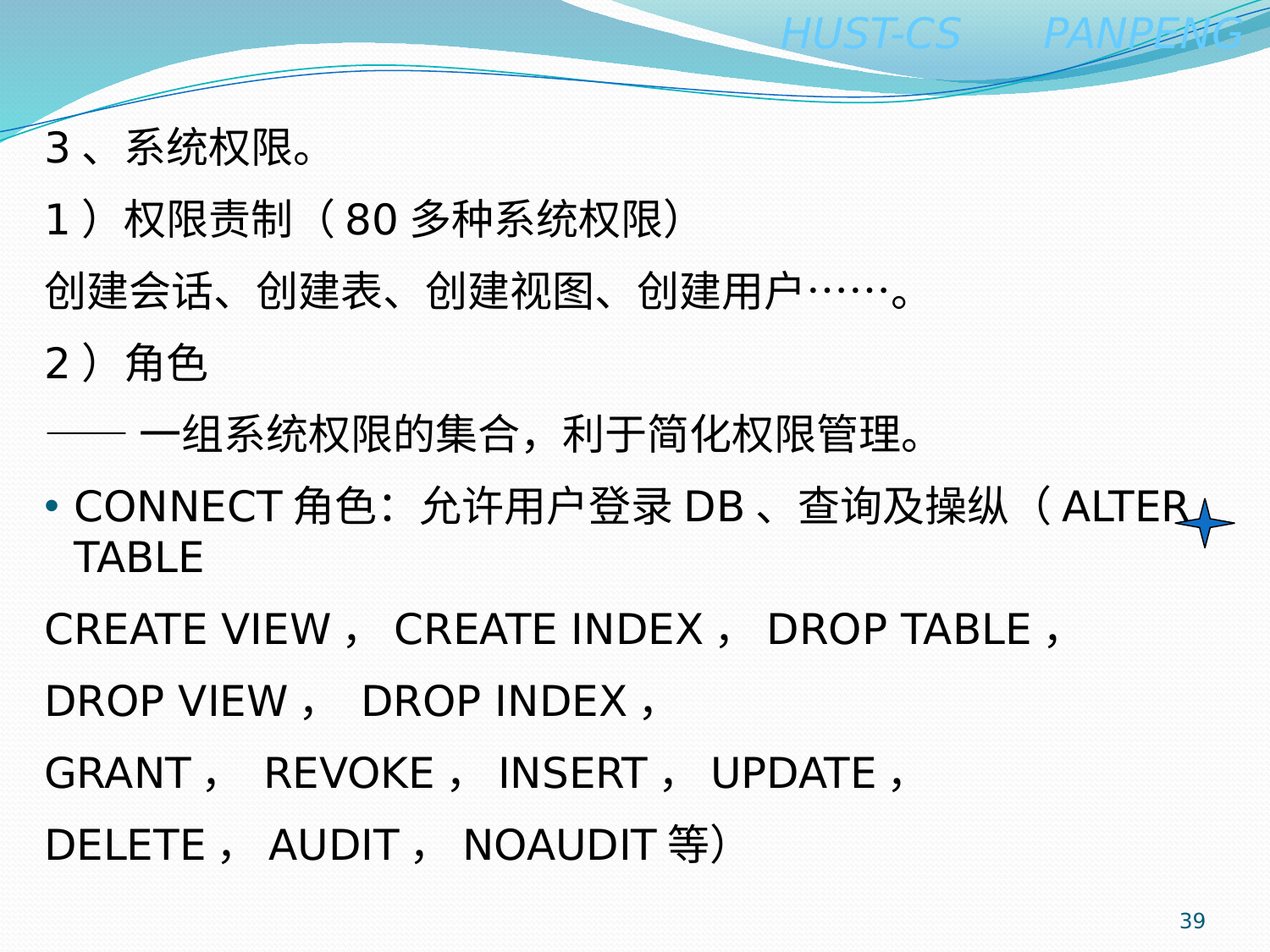

3、系统权限。
1）权限责制（80多种系统权限）
创建会话、创建表、创建视图、创建用户……。
2）角色
——一组系统权限的集合，利于简化权限管理。
CONNECT角色：允许用户登录DB、查询及操纵（ALTER TABLE
CREATE VIEW，CREATE INDEX，DROP TABLE，
DROP VIEW， DROP INDEX，
GRANT， REVOKE，INSERT，UPDATE，
DELETE，AUDIT，NOAUDIT等）

39